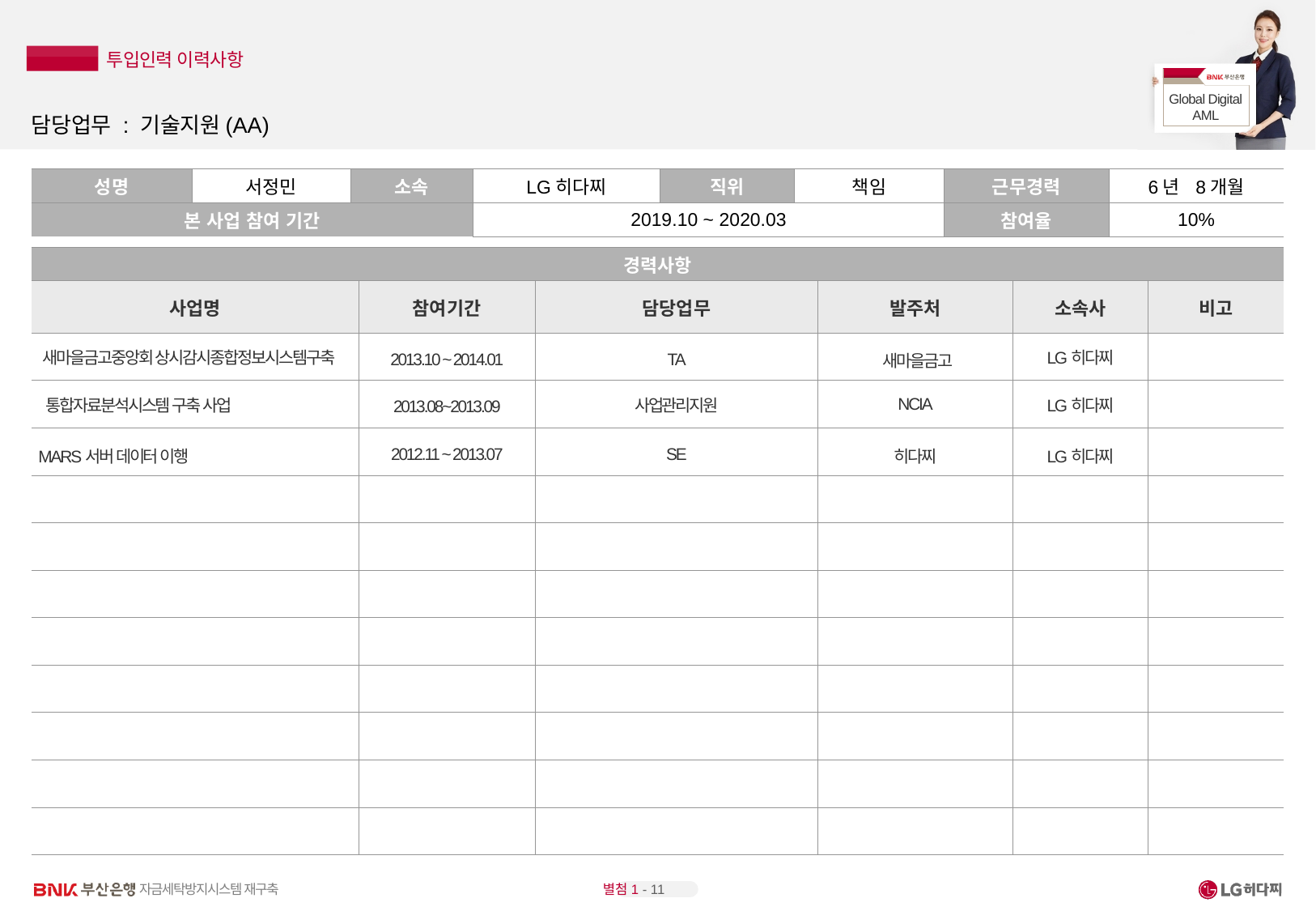

# 담당업무 : 기술지원(AA)
| 성명 | 서정민 | 소속 | LG히다찌 | 직위 | 책임 | 근무경력 | 6년 8개월 |
| --- | --- | --- | --- | --- | --- | --- | --- |
| 본 사업 참여 기간 |  |  | 2019.10 ~ 2020.03 |  |  | 참여율 | 10% |
| 경력사항 |  |  |  |  |  |
| --- | --- | --- | --- | --- | --- |
| 사업명 | 참여기간 | 담당업무 | 발주처 | 소속사 | 비고 |
| 새마을금고중앙회 상시감시종합정보시스템구축 | 2013.10 ~ 2014.01 | TA | 새마을금고 | LG히다찌 |  |
| 통합자료분석시스템 구축 사업 | 2013.08~2013.09 | 사업관리지원 | NCIA | LG히다찌 |  |
| MARS서버 데이터 이행 | 2012.11 ~ 2013.07 | SE | 히다찌 | LG히다찌 |  |
|  |  |  |  |  |  |
|  |  |  |  |  |  |
|  |  |  |  |  |  |
|  |  |  |  |  |  |
|  |  |  |  |  |  |
|  |  |  |  |  |  |
|  |  |  |  |  |  |
|  |  |  |  |  |  |
별첨1 - 11